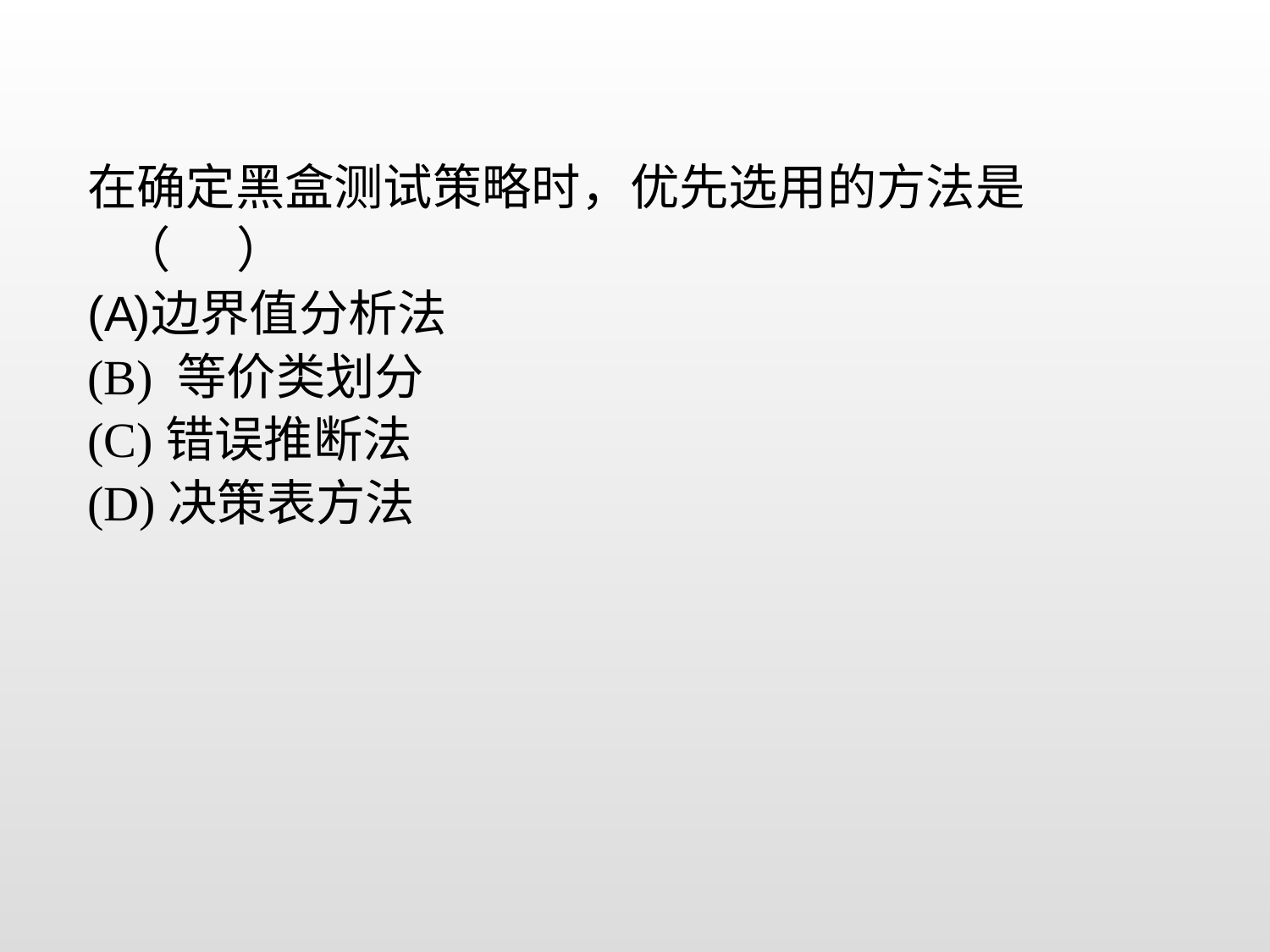

在确定黑盒测试策略时，优先选用的方法是
  （      ）
边界值分析法
(B) 等价类划分
(C)错误推断法
(D)决策表方法